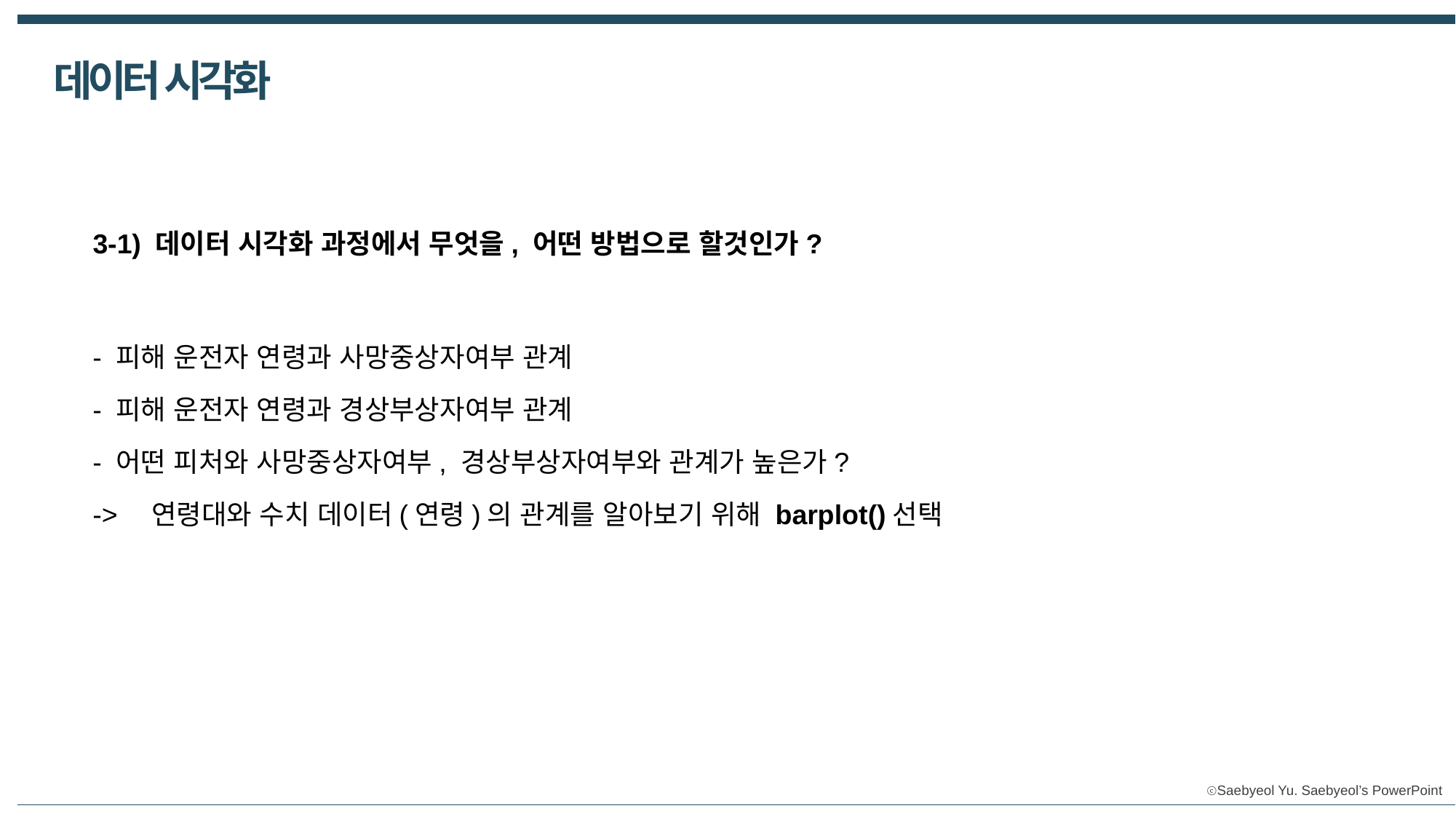

데이터 시각화
3-1) 데이터 시각화 과정에서 무엇을, 어떤 방법으로 할것인가?
- 피해 운전자 연령과 사망중상자여부 관계
- 피해 운전자 연령과 경상부상자여부 관계
- 어떤 피처와 사망중상자여부, 경상부상자여부와 관계가 높은가?
->　연령대와 수치 데이터(연령)의 관계를 알아보기 위해 barplot()선택